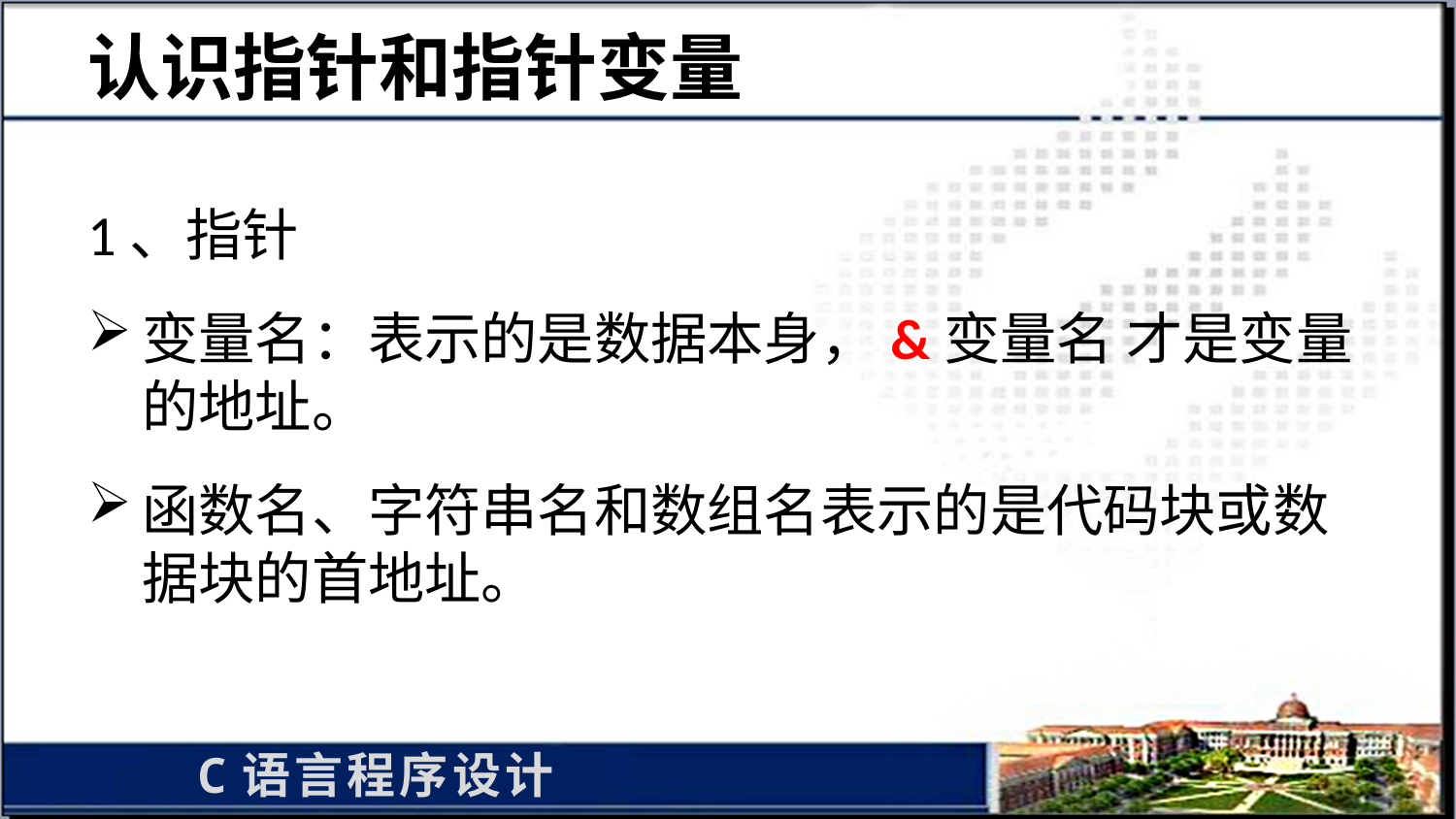

# 认识指针和指针变量
1、指针
变量名：表示的是数据本身，&变量名 才是变量的地址。
函数名、字符串名和数组名表示的是代码块或数据块的首地址。